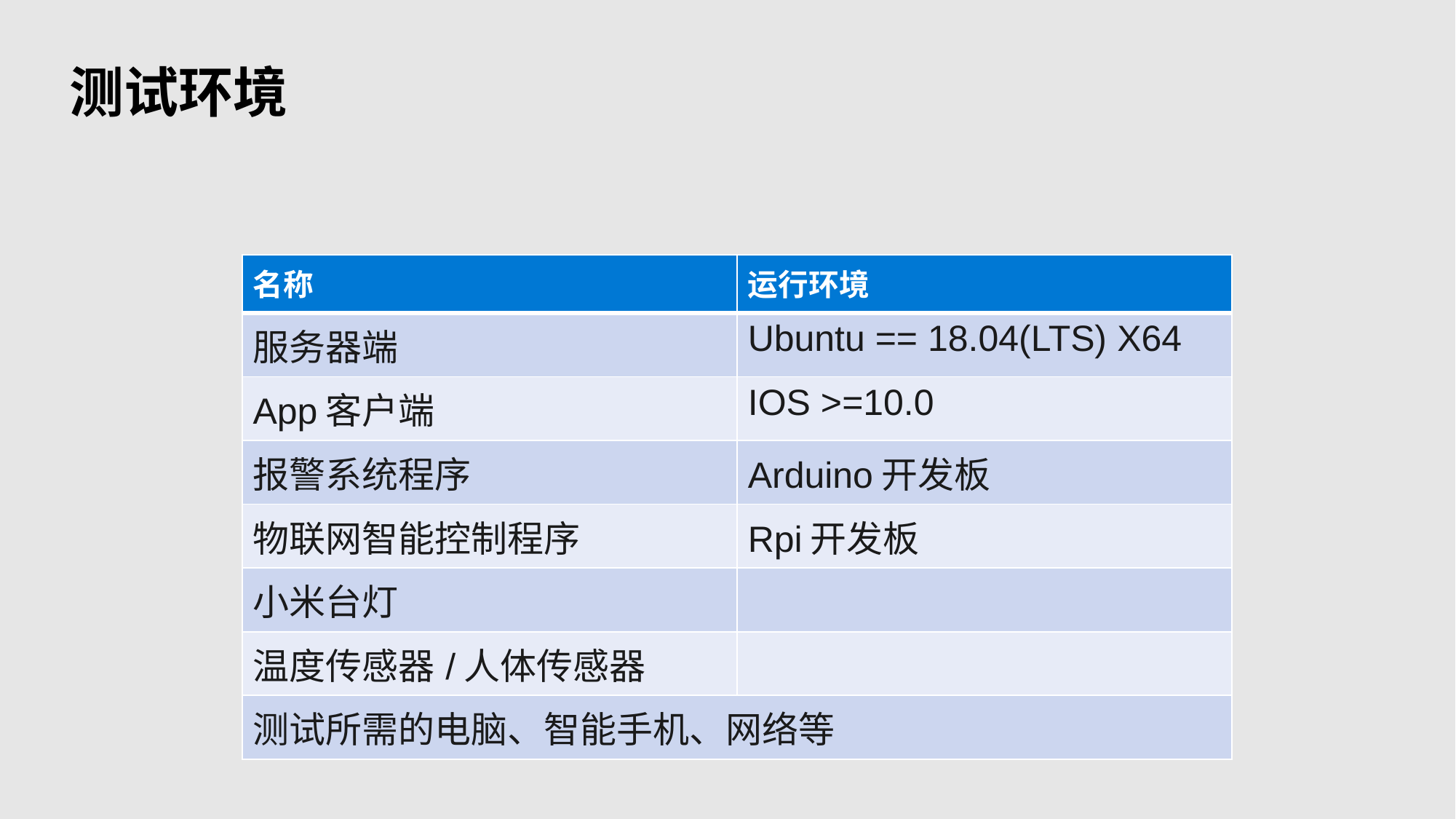

# 测试环境
| 名称 | 运行环境 |
| --- | --- |
| 服务器端 | Ubuntu == 18.04(LTS) X64 |
| App客户端 | IOS >=10.0 |
| 报警系统程序 | Arduino开发板 |
| 物联网智能控制程序 | Rpi开发板 |
| 小米台灯 |  |
| 温度传感器/人体传感器 |  |
| 测试所需的电脑、智能手机、网络等 |  |